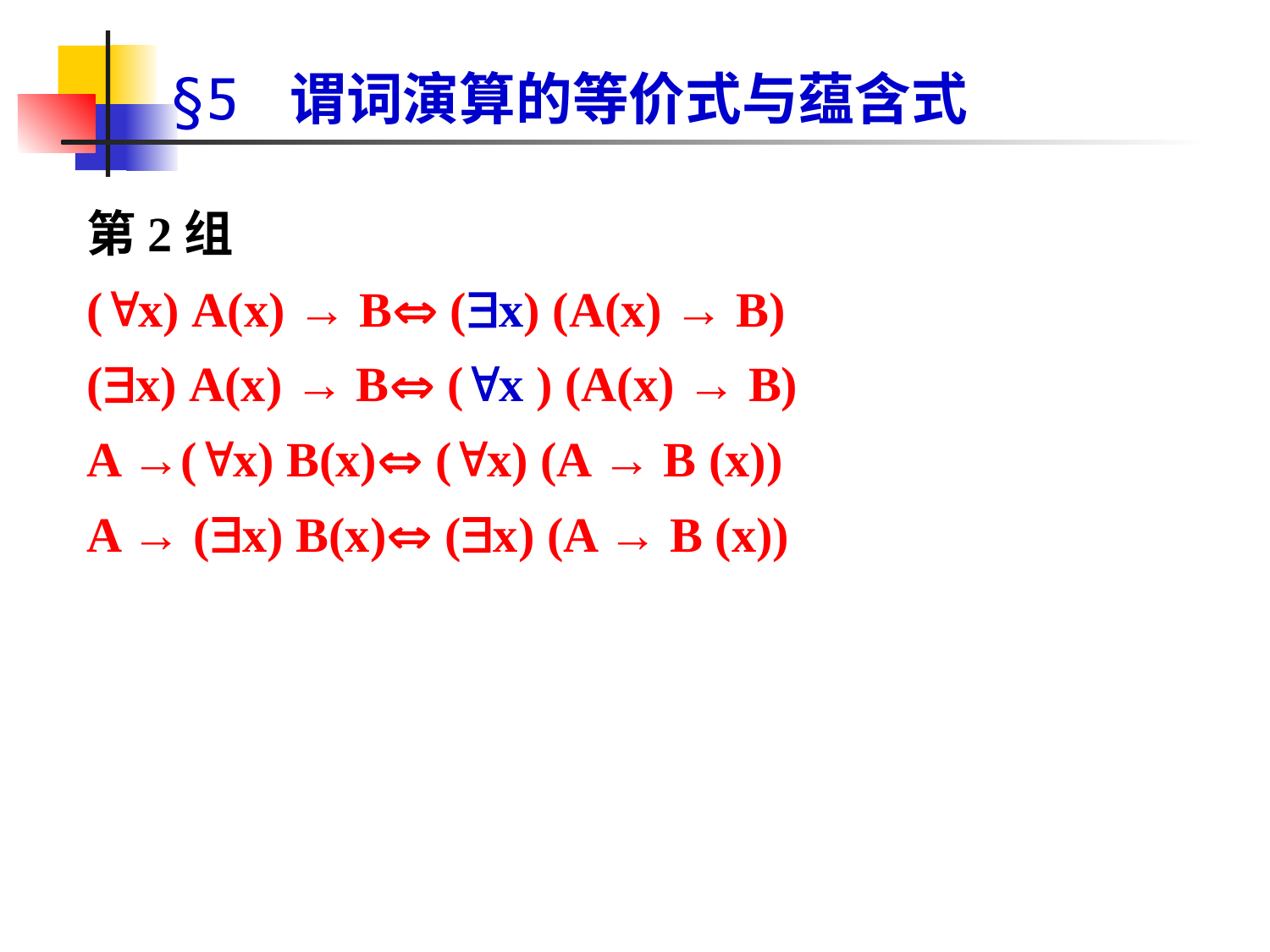

# §5  谓词演算的等价式与蕴含式
第2组
(∀x) A(x) → B⇔ (∃x) (A(x) → B)
(∃x) A(x) → B⇔ (∀x ) (A(x) → B)
A →(∀x) B(x)⇔ (∀x) (A → B (x))
A → (∃x) B(x)⇔ (∃x) (A → B (x))
63